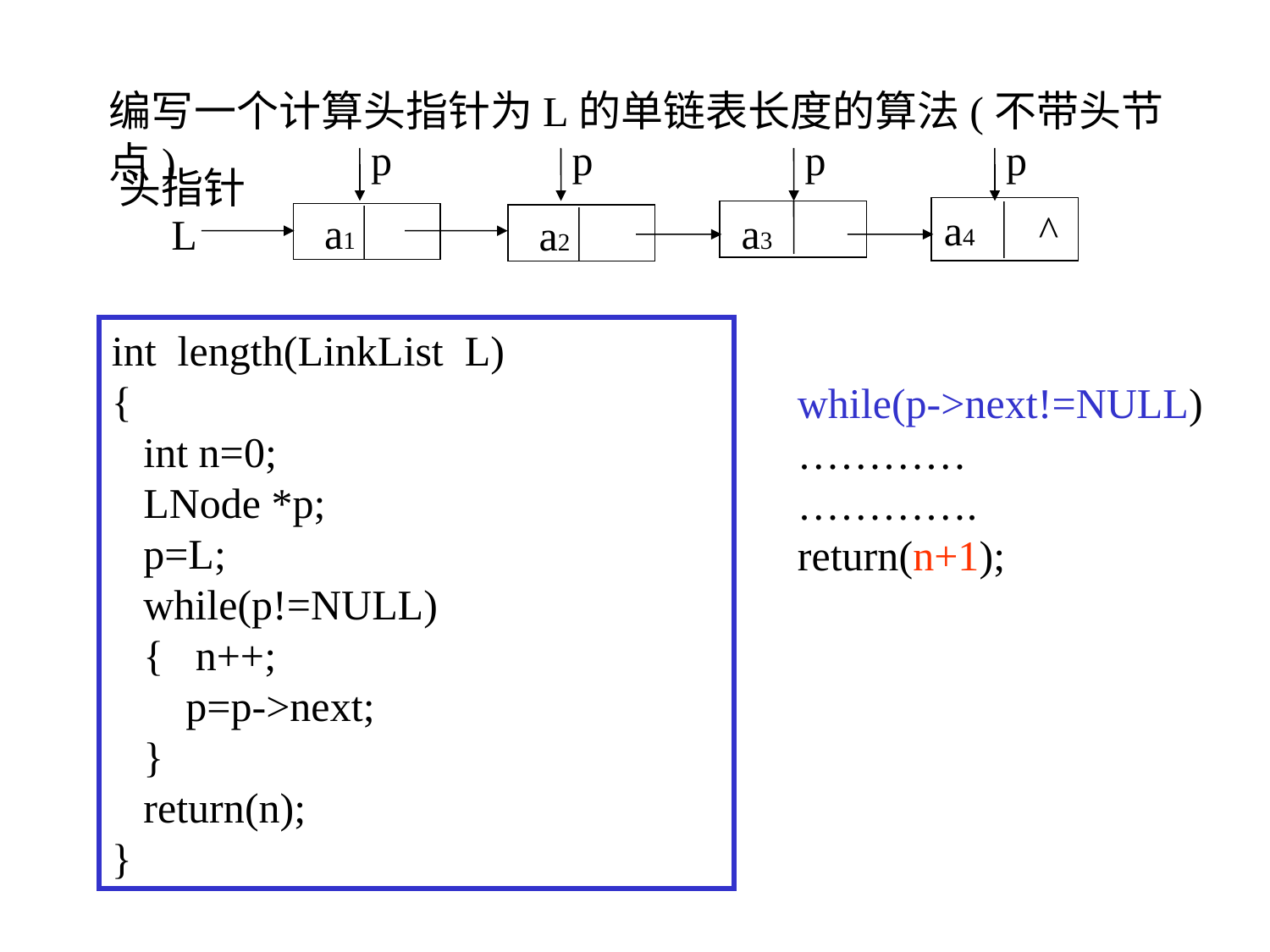

编写一个计算头指针为L的单链表长度的算法(不带头节点)
p

p

p

p

头指针
L

a3

a4      ^

a1

a2

int  length(LinkList  L)
{
   int n=0;
   LNode *p;
   p=L;
   while(p!=NULL)
   {   n++;
       p=p->next;
   }
   return(n);
}
while(p->next!=NULL)
…………
………….
return(n+1);